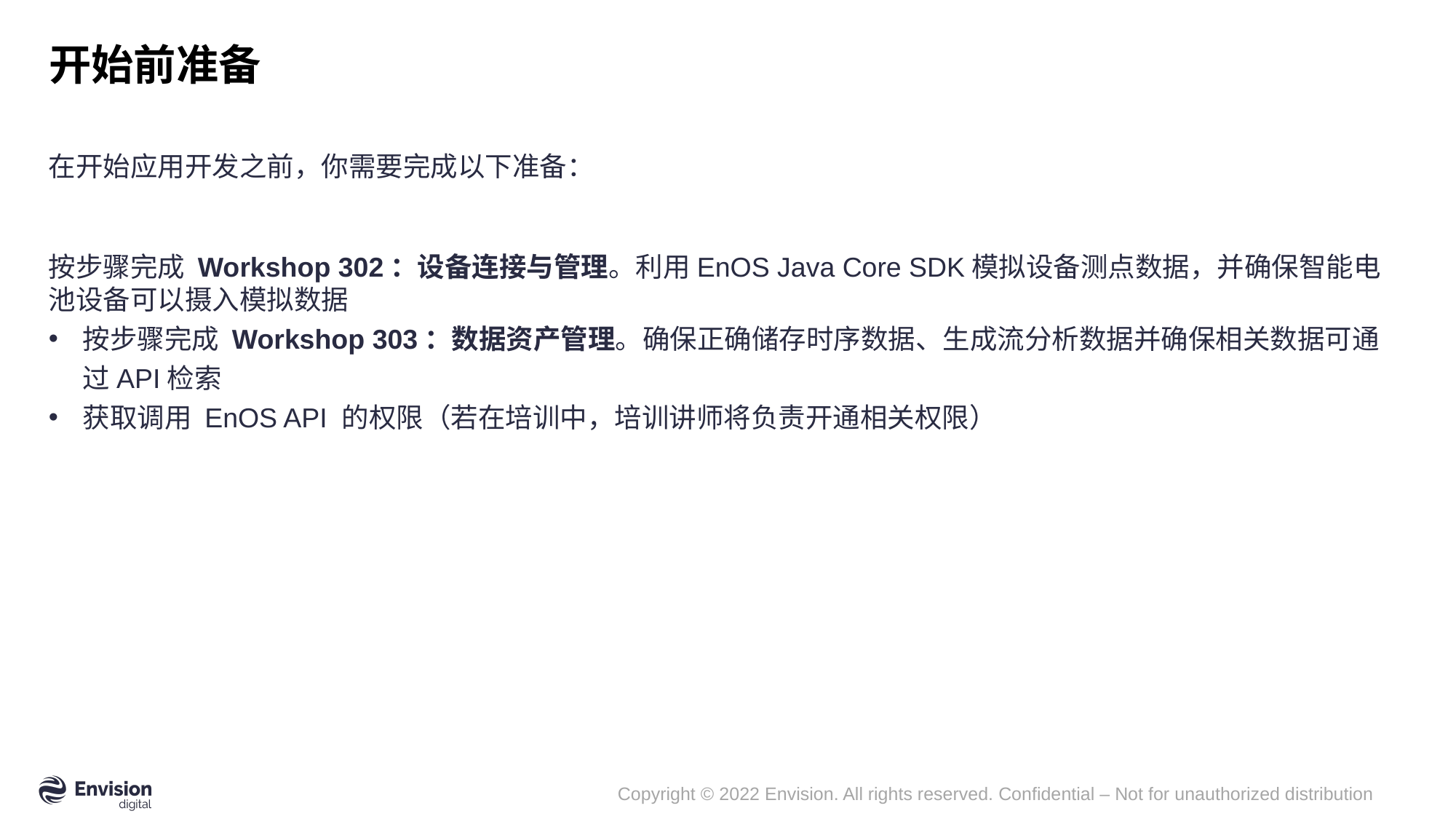

# 开始前准备

在开始应用开发之前，你需要完成以下准备：

按步骤完成 Workshop 302：设备连接与管理。利用EnOS Java Core SDK模拟设备测点数据，并确保智能电池设备可以摄入模拟数据
按步骤完成 Workshop 303：数据资产管理。确保正确储存时序数据、生成流分析数据并确保相关数据可通过API检索
获取调用 EnOS API 的权限（若在培训中，培训讲师将负责开通相关权限）